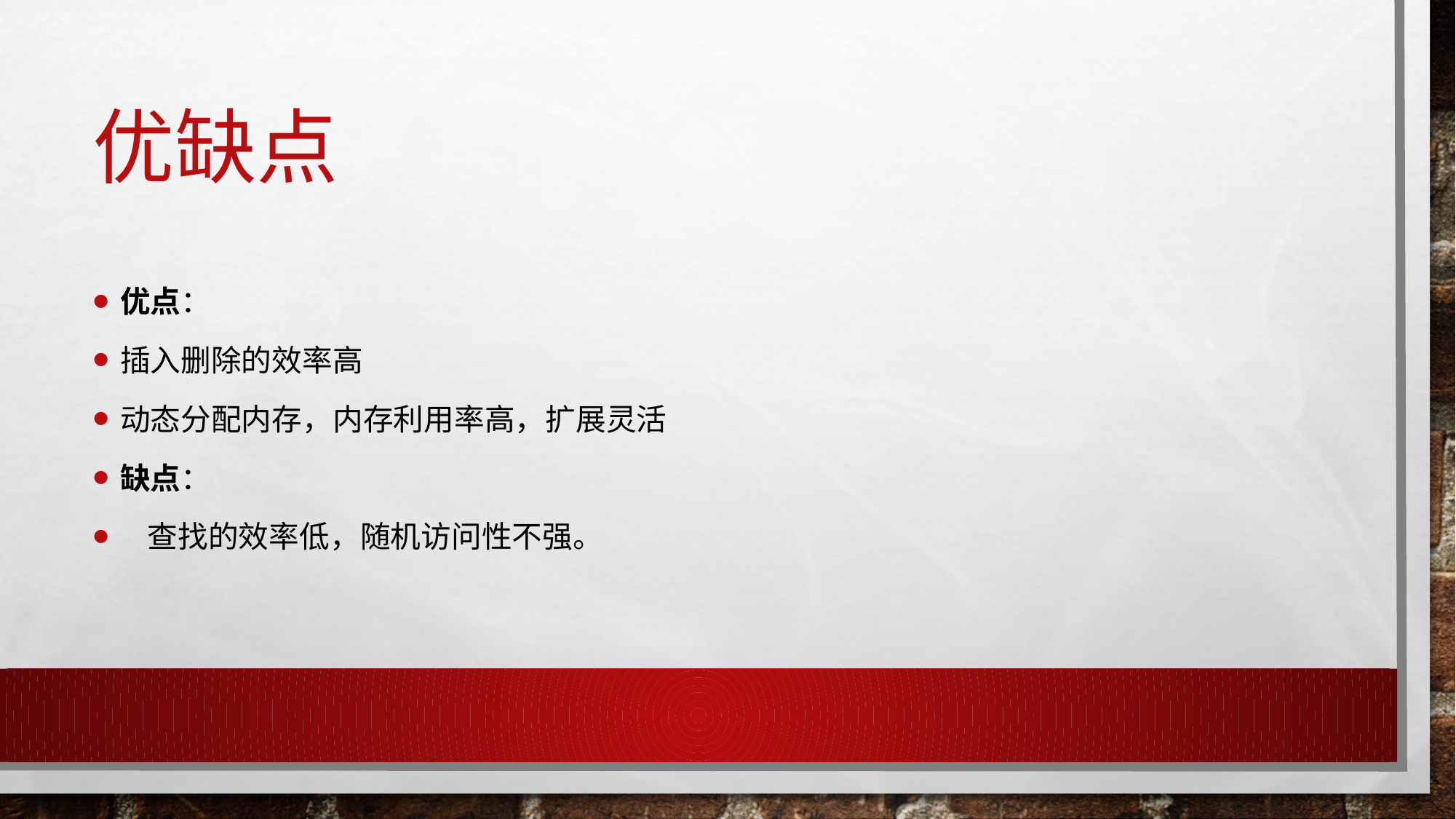

# 优缺点
优点：
插入删除的效率高
动态分配内存，内存利用率高，扩展灵活
缺点：
   查找的效率低，随机访问性不强。